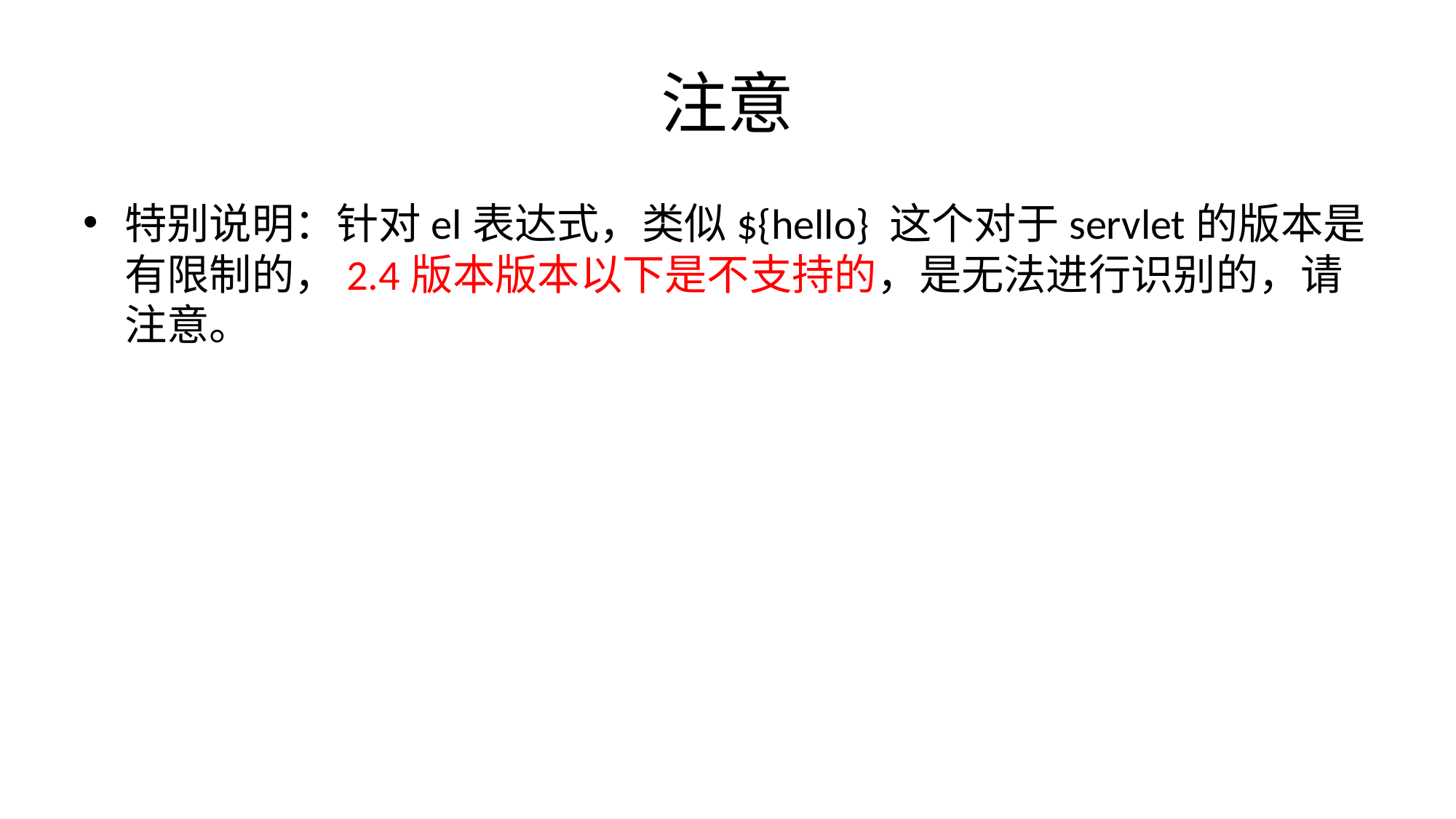

# 注意
特别说明：针对el表达式，类似${hello} 这个对于servlet的版本是有限制的，2.4版本版本以下是不支持的，是无法进行识别的，请注意。